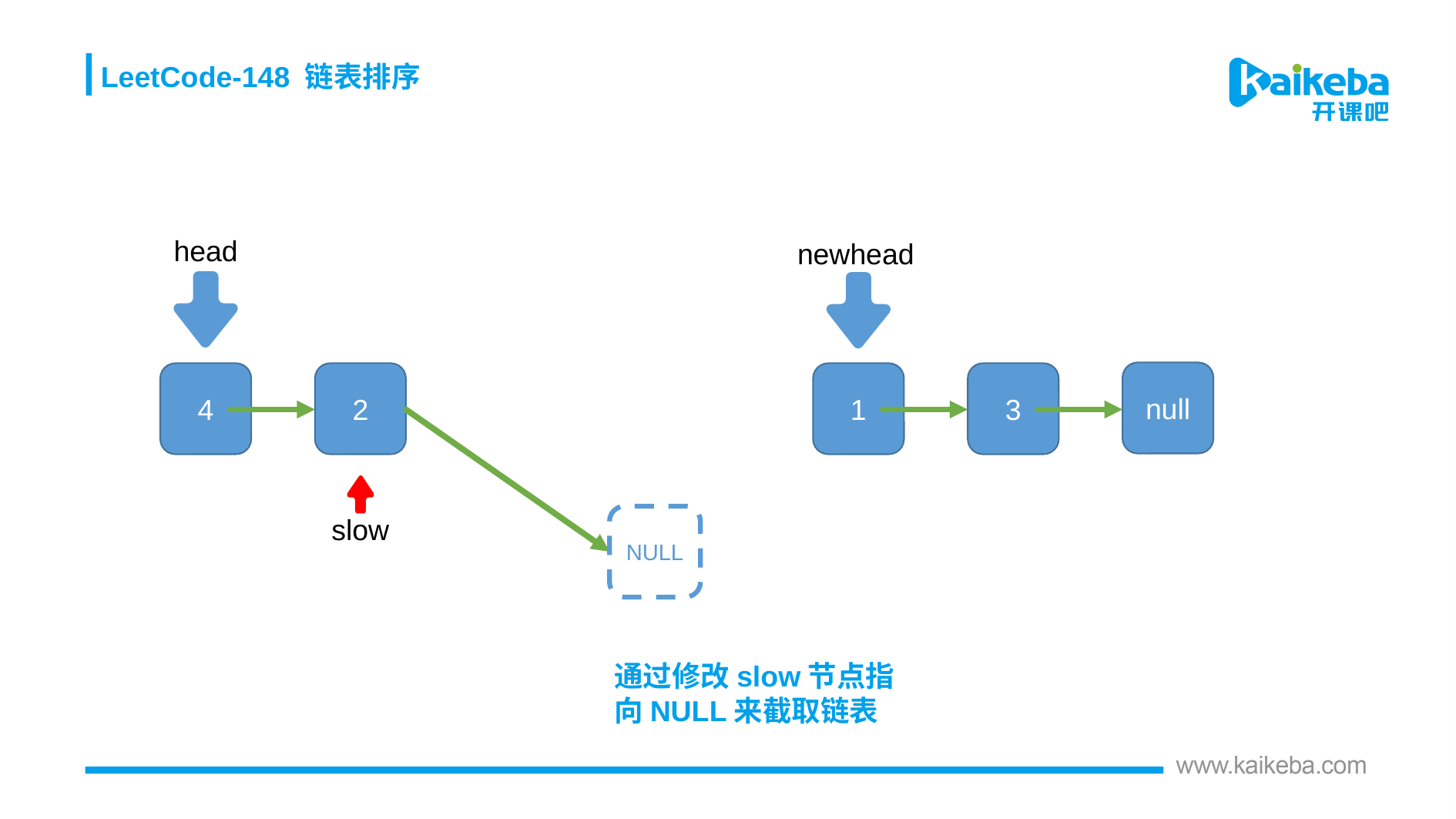

LeetCode-148 链表排序
head

newhead

null
4
2
1
3
slow

NULL
通过修改slow节点指向NULL来截取链表